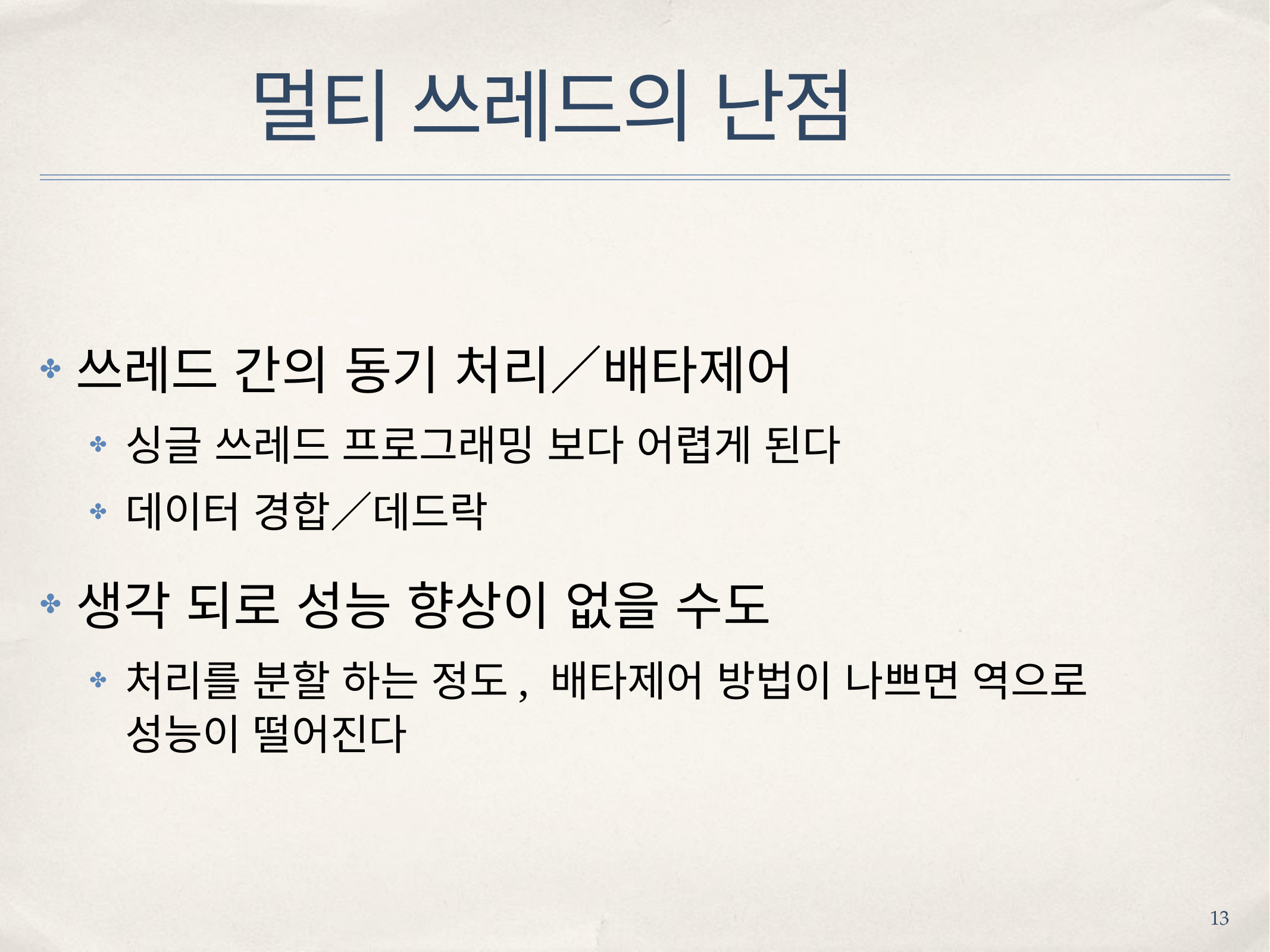

# 멀티 쓰레드의 난점
쓰레드 간의 동기 처리／배타제어
✤
싱글 쓰레드 프로그래밍 보다 어렵게 된다
데이터 경합／데드락
✤
✤
생각 되로 성능 향상이 없을 수도
✤
처리를 분할 하는 정도, 배타제어 방법이 나쁘면 역으로 성능이 떨어진다
✤
13